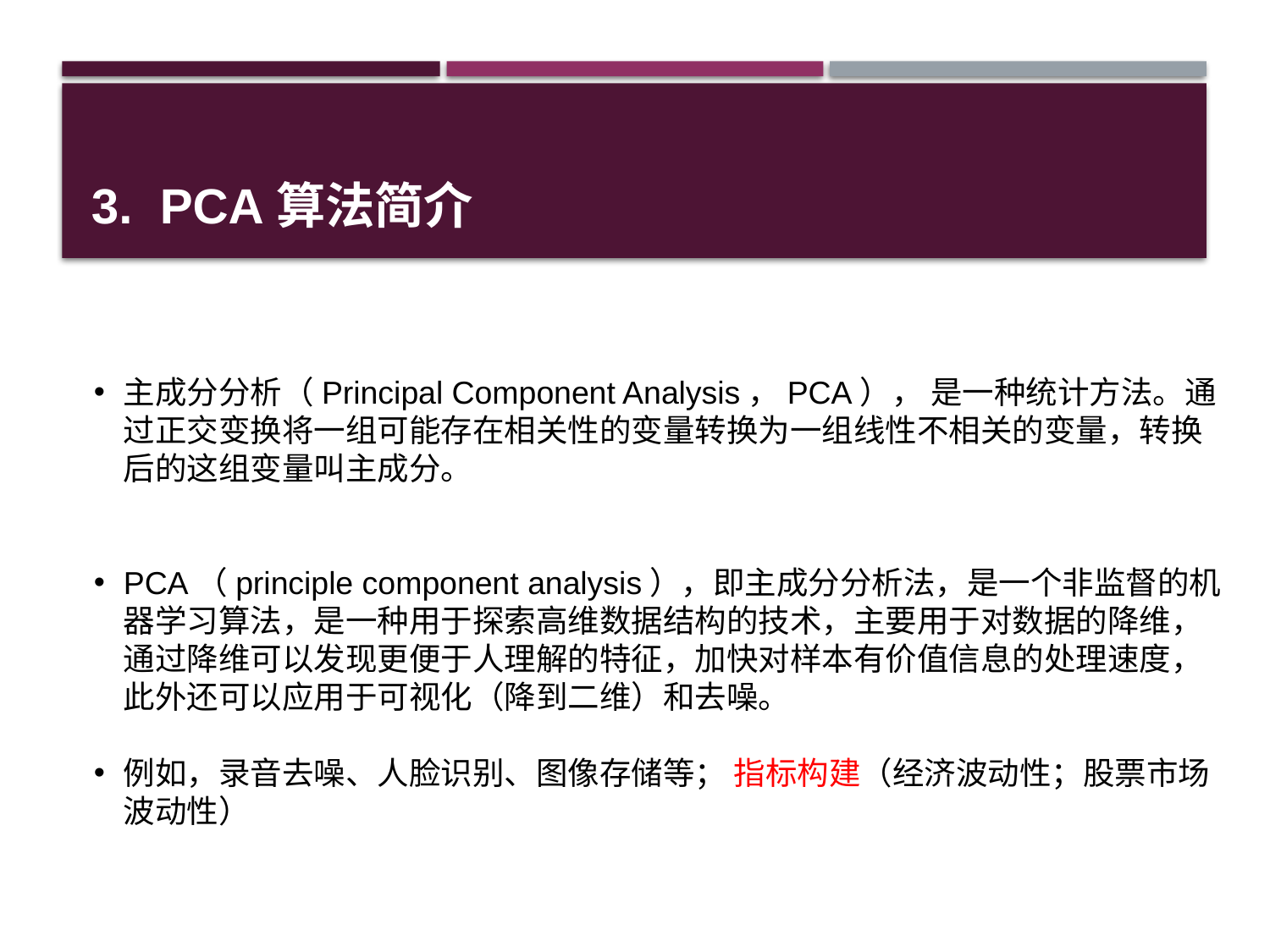

3.  PCA算法简介

主成分分析（Principal Component Analysis，PCA）， 是一种统计方法。通过正交变换将一组可能存在相关性的变量转换为一组线性不相关的变量，转换后的这组变量叫主成分。

PCA（principle component analysis），即主成分分析法，是一个非监督的机器学习算法，是一种用于探索高维数据结构的技术，主要用于对数据的降维，通过降维可以发现更便于人理解的特征，加快对样本有价值信息的处理速度，此外还可以应用于可视化（降到二维）和去噪。

例如，录音去噪、人脸识别、图像存储等； 指标构建（经济波动性；股票市场波动性）